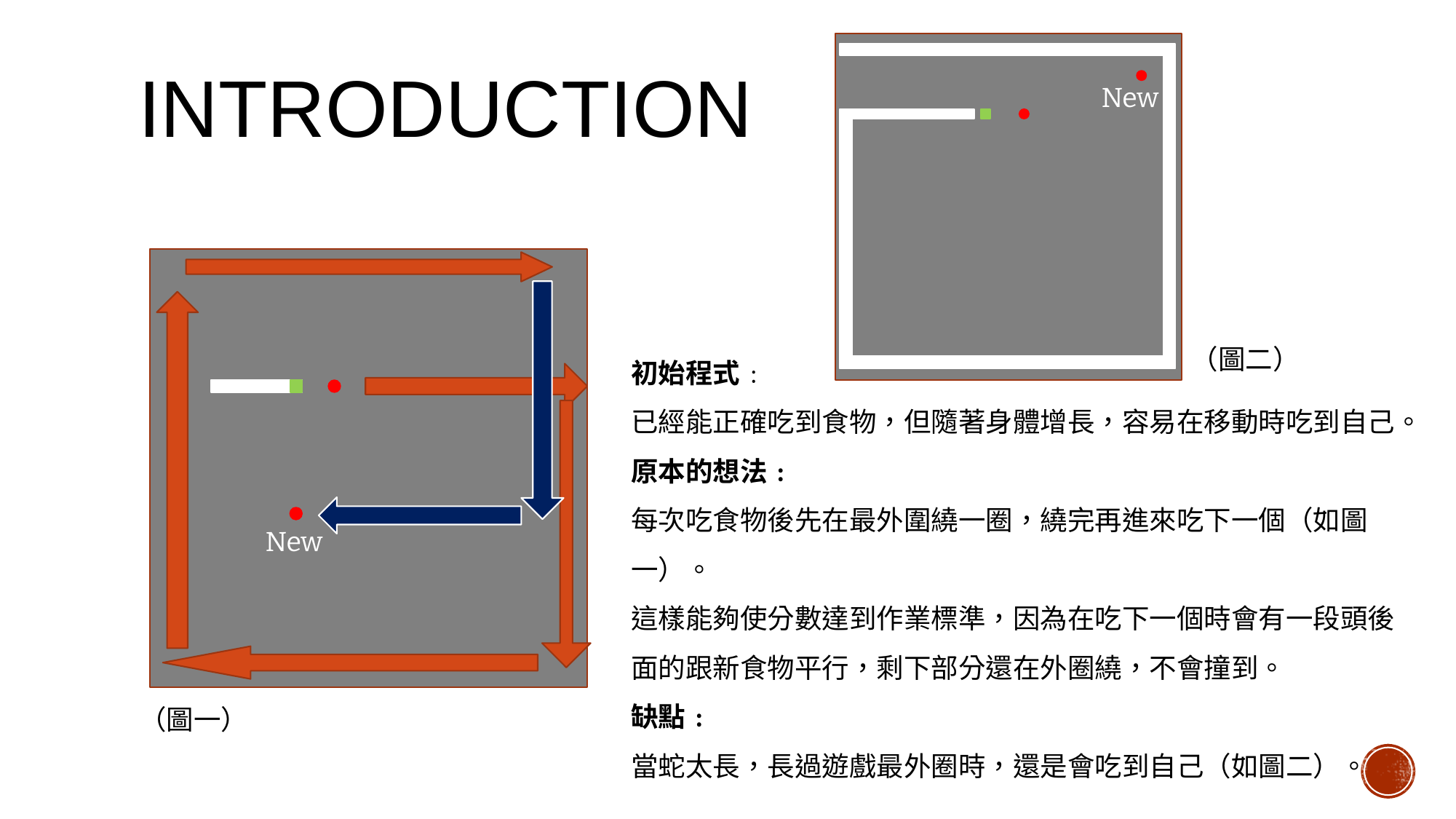

# INTRODUCTION

New

初始程式﹕
已經能正確吃到食物，但隨著身體增長，容易在移動時吃到自己。
原本的想法﹕
每次吃食物後先在最外圍繞一圈，繞完再進來吃下一個（如圖一）。
這樣能夠使分數達到作業標準，因為在吃下一個時會有一段頭後面的跟新食物平行，剩下部分還在外圈繞，不會撞到。
缺點﹕
當蛇太長，長過遊戲最外圈時，還是會吃到自己（如圖二）。
（圖二）

New

（圖一）